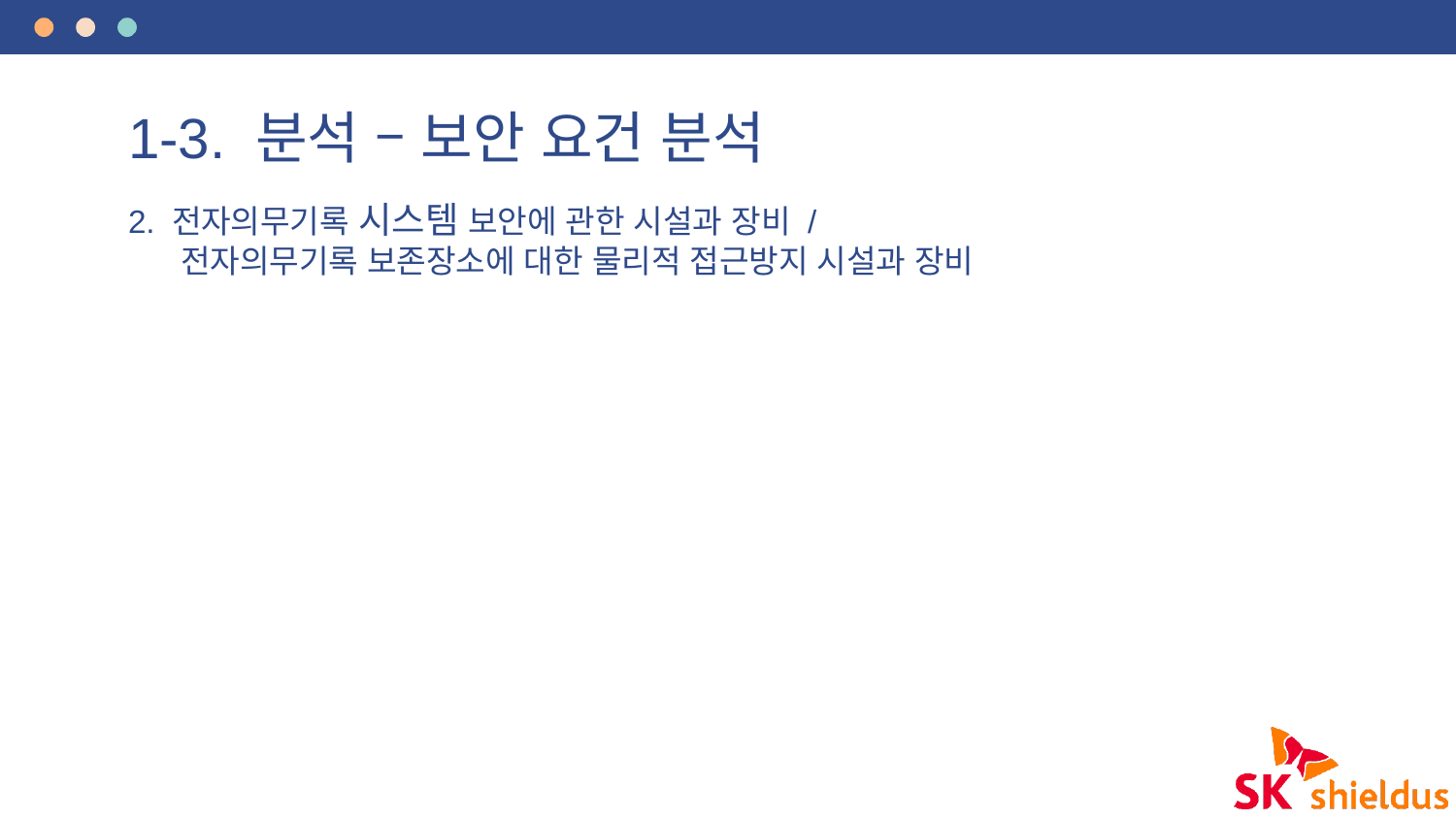

# 1-3. 분석 – 보안 요건 분석
2. 전자의무기록 시스템 보안에 관한 시설과 장비 /
     전자의무기록 보존장소에 대한 물리적 접근방지 시설과 장비